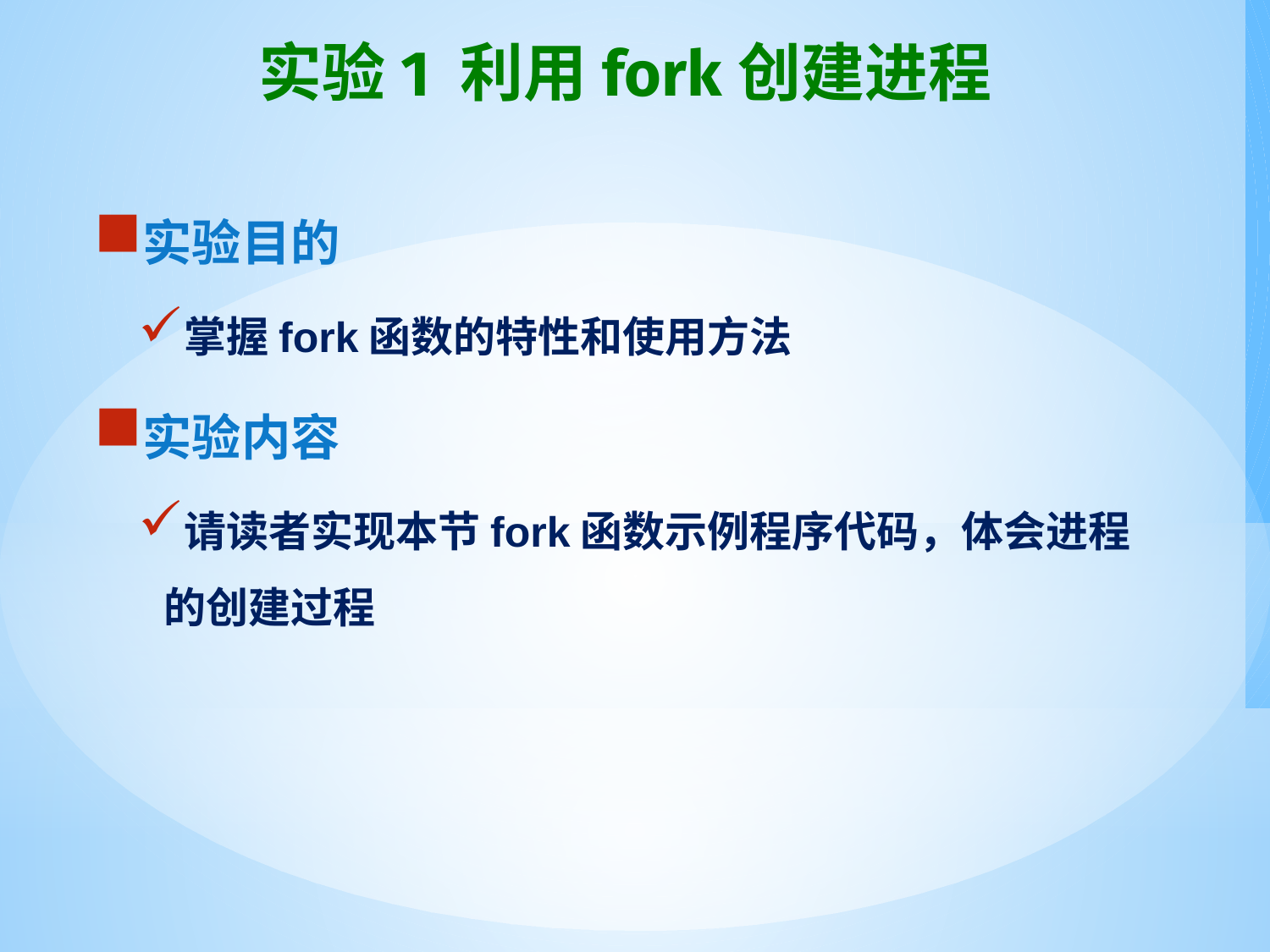

# 实验1 利用fork创建进程
实验目的
掌握fork函数的特性和使用方法
实验内容
请读者实现本节fork函数示例程序代码，体会进程的创建过程